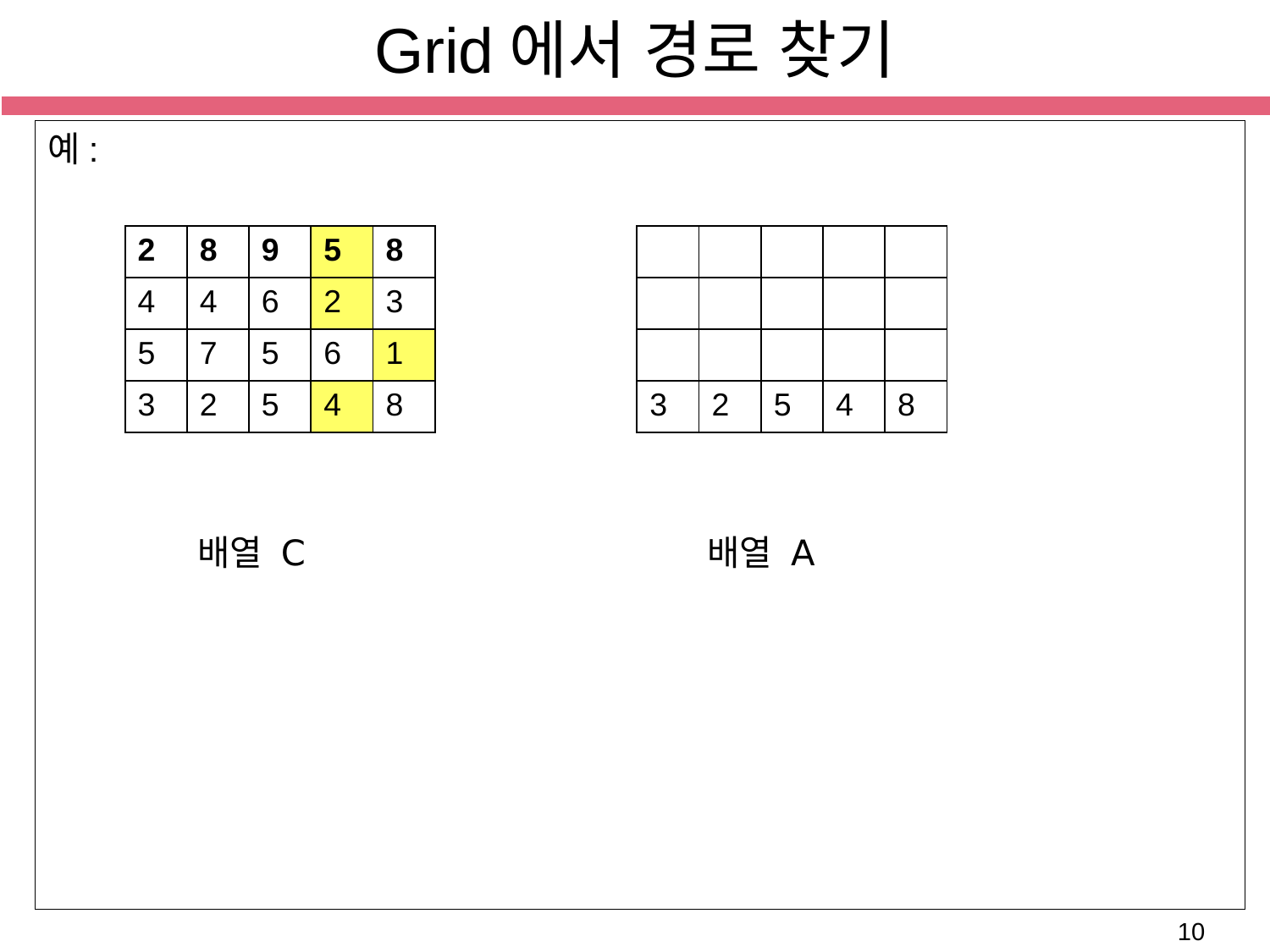

Grid에서 경로 찾기
예:

| 2 | 8 | 9 | 5 | 8 |
| --- | --- | --- | --- | --- |
| 4 | 4 | 6 | 2 | 3 |
| 5 | 7 | 5 | 6 | 1 |
| 3 | 2 | 5 | 4 | 8 |
|  |  |  |  |  |
| --- | --- | --- | --- | --- |
|  |  |  |  |  |
|  |  |  |  |  |
| 3 | 2 | 5 | 4 | 8 |

배열 C
배열 A